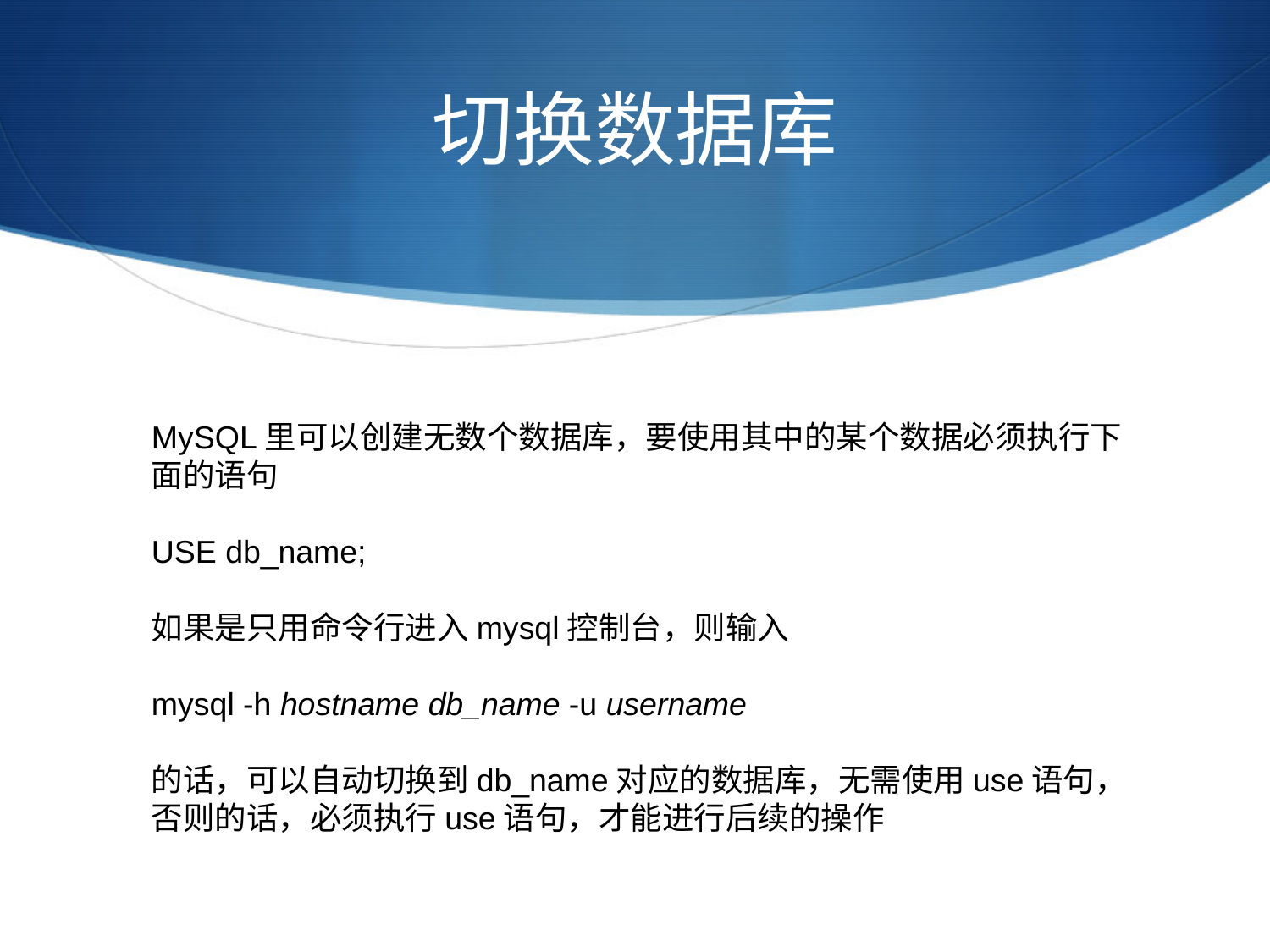

# 切换数据库
MySQL里可以创建无数个数据库，要使用其中的某个数据必须执行下面的语句

USE db_name;

如果是只用命令行进入mysql控制台，则输入

mysql -h hostname db_name -u username

的话，可以自动切换到db_name对应的数据库，无需使用use语句，否则的话，必须执行use语句，才能进行后续的操作